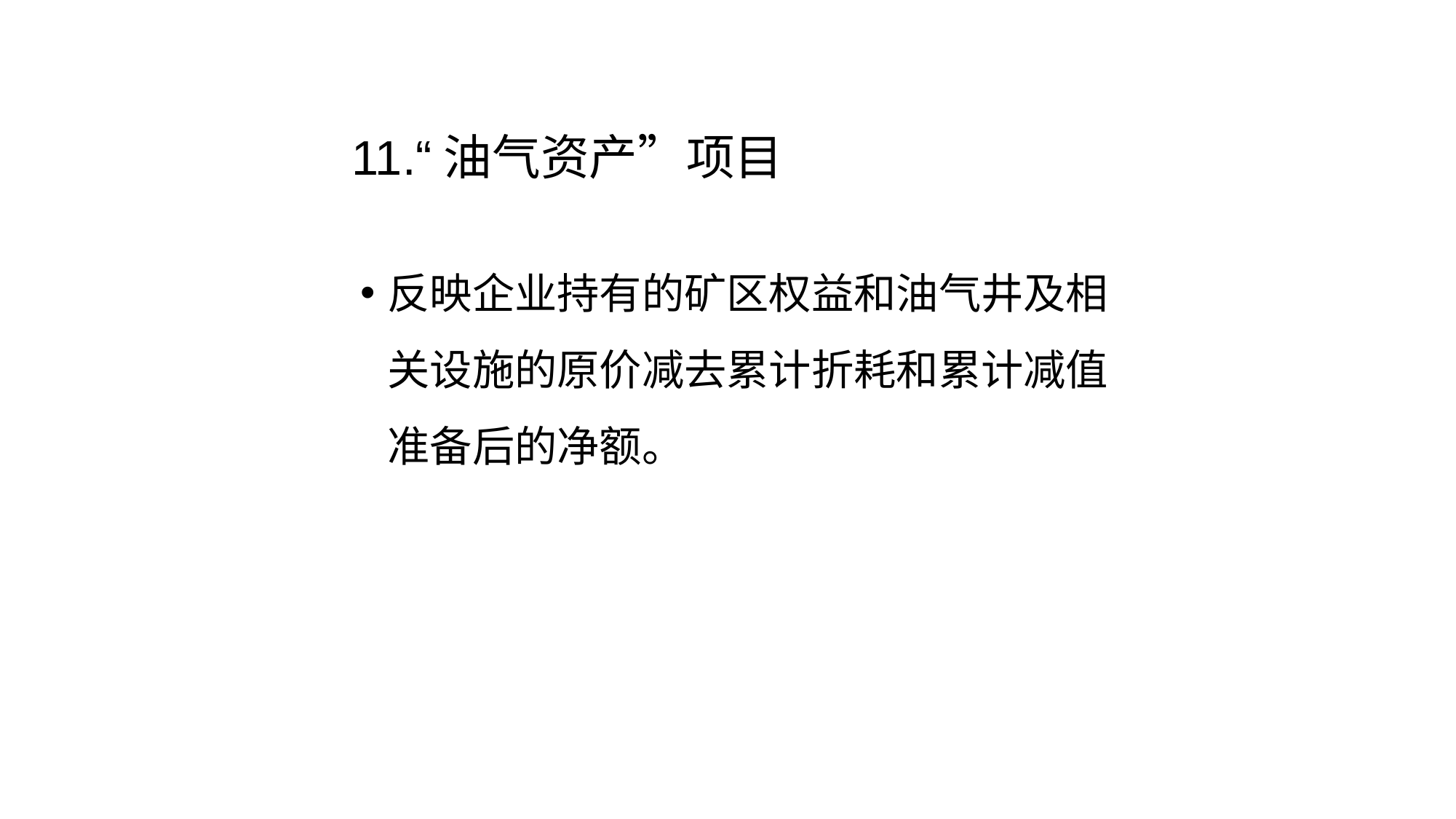

# 11.“油气资产”项目
反映企业持有的矿区权益和油气井及相关设施的原价减去累计折耗和累计减值准备后的净额。